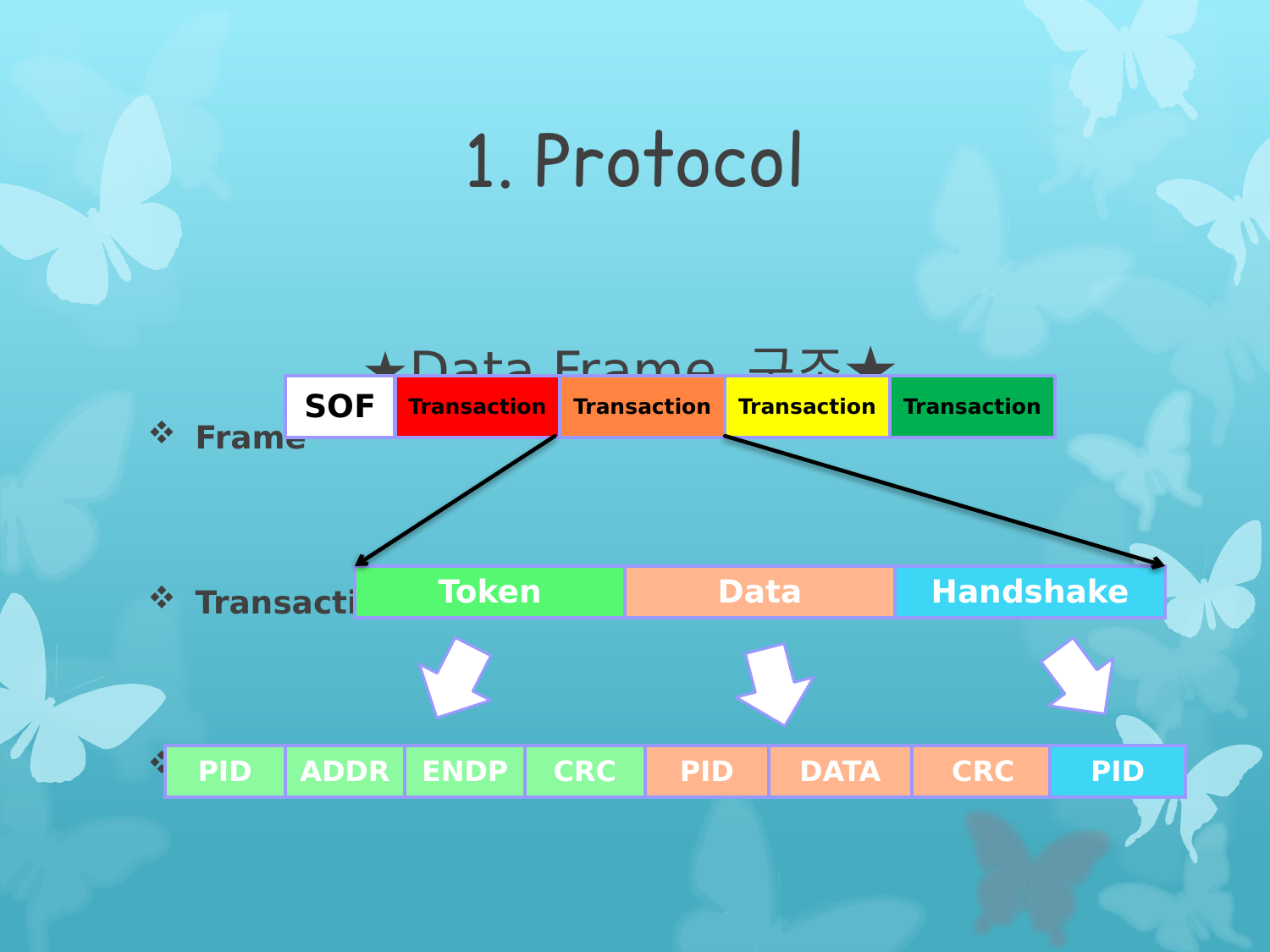

# 1. Protocol

★Data Frame 구조★
Frame

Transaction

Packet

| SOF | Transaction | Transaction | Transaction | Transaction |
| --- | --- | --- | --- | --- |
| Token | Data | Handshake |
| --- | --- | --- |

| PID | ADDR | ENDP | CRC |
| --- | --- | --- | --- |
| PID | DATA | CRC |
| --- | --- | --- |
| PID |
| --- |